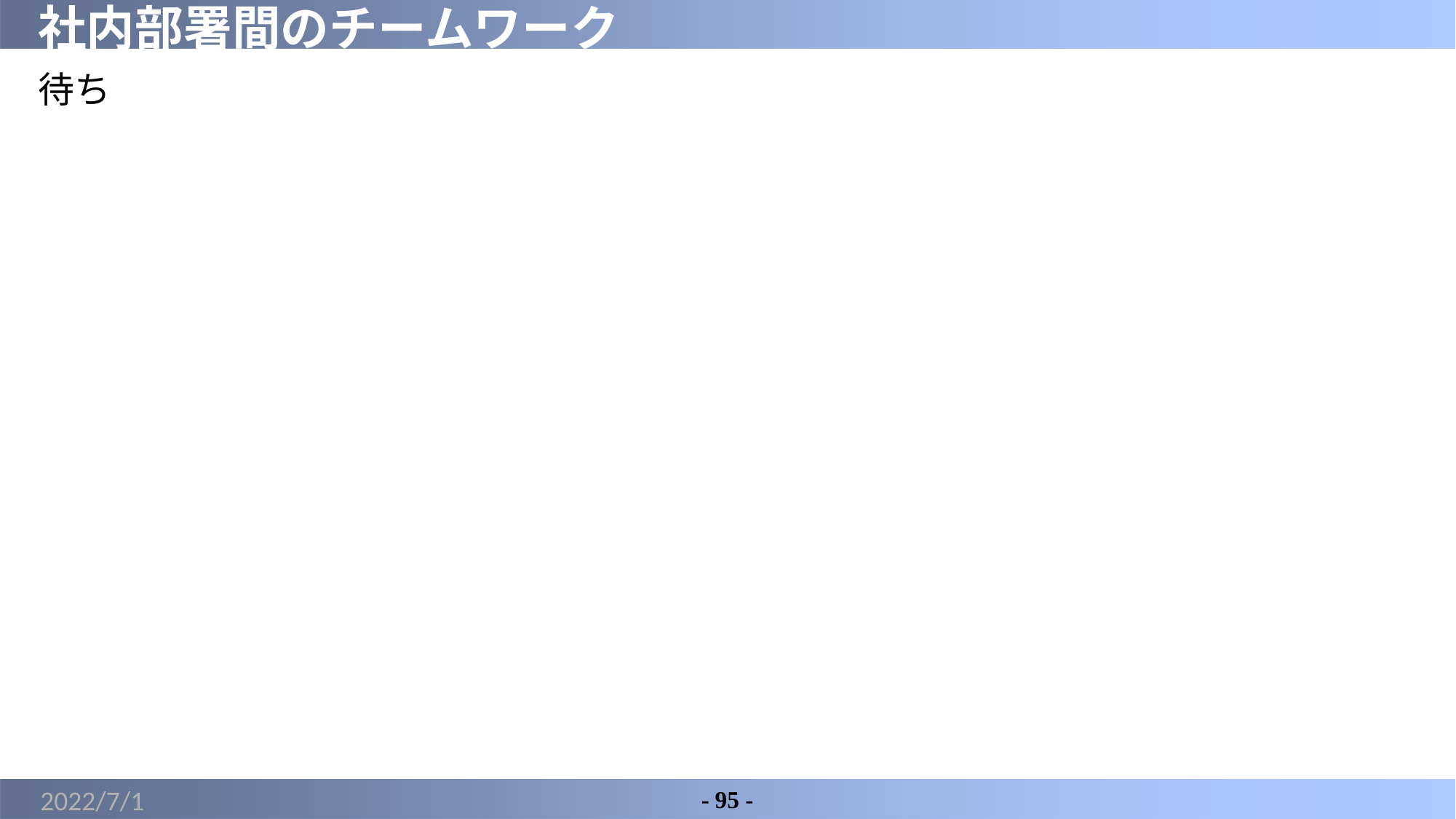

# 社内部署間のチームワーク
待ち
2022/7/1
- 95 -